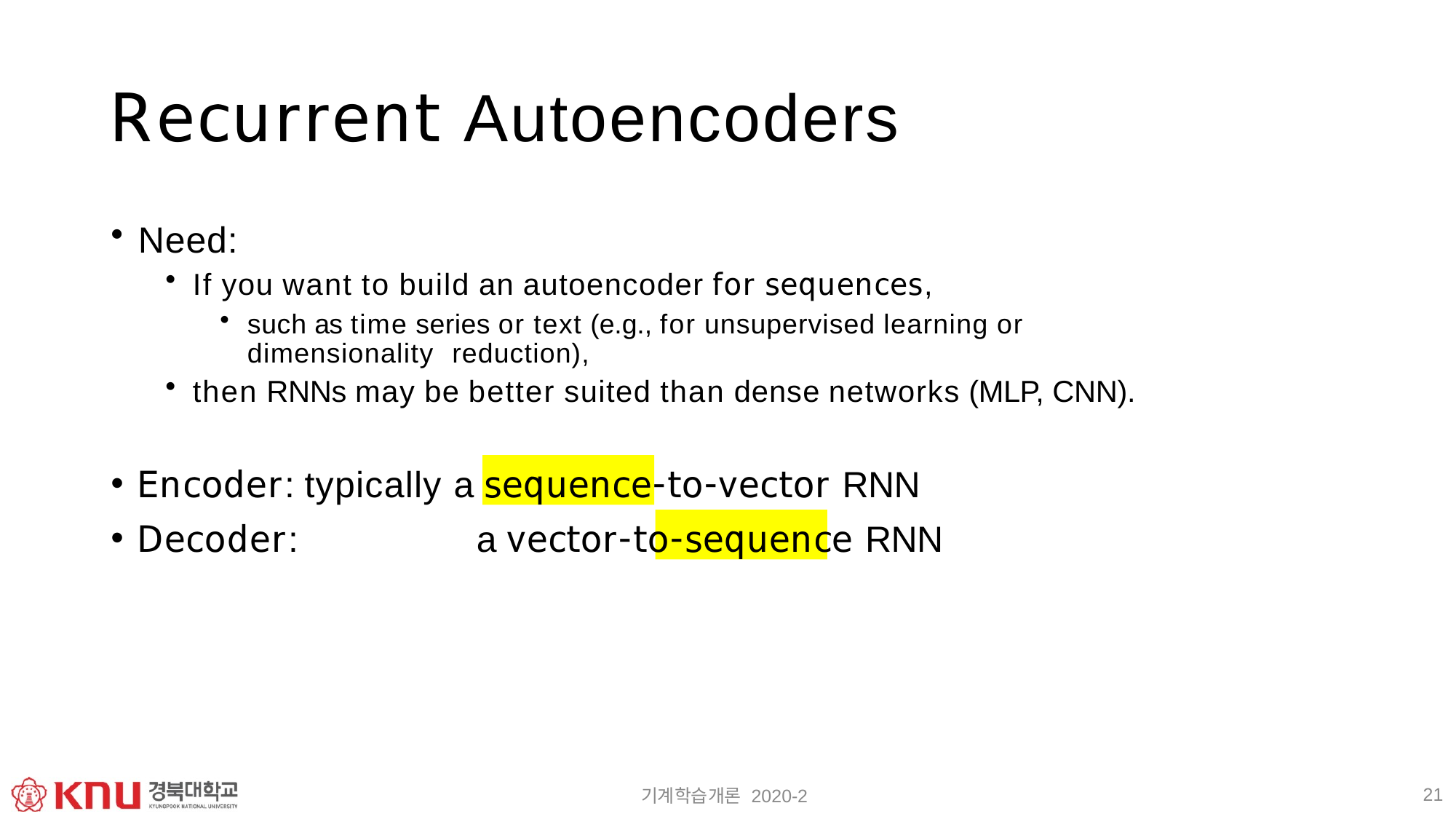

# Recurrent Autoencoders
Need:
If you want to build an autoencoder for sequences,
such as time series or text (e.g., for unsupervised learning or dimensionality  reduction),
then RNNs may be better suited than dense networks (MLP, CNN).

Encoder: typically a sequence-to-vector RNN
Decoder:	a vector-to-sequence RNN

21
기계학습개론 2020-2